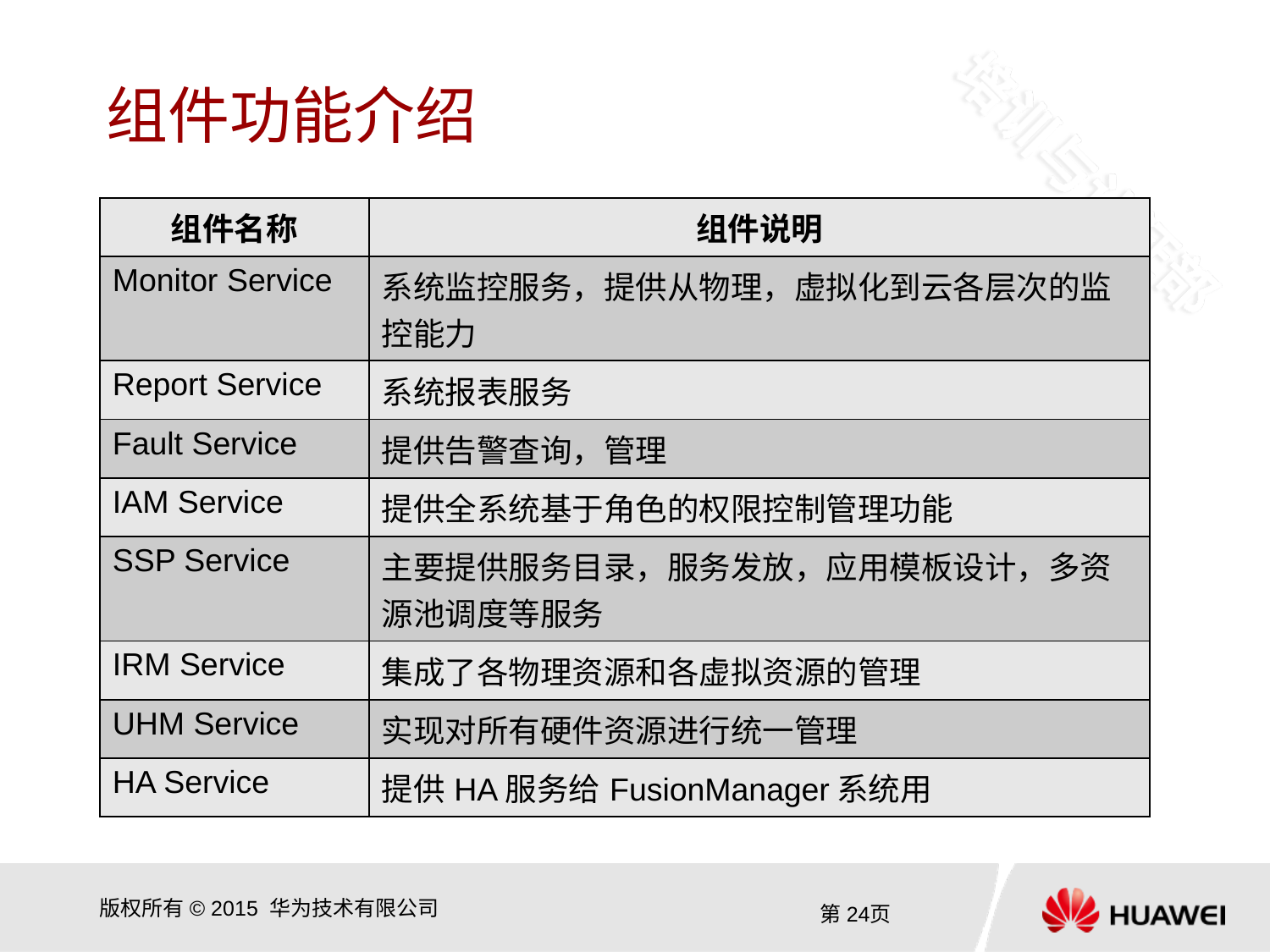

# 组件功能介绍
| 组件名称 | 组件说明 |
| --- | --- |
| Monitor Service | 系统监控服务，提供从物理，虚拟化到云各层次的监控能力 |
| Report Service | 系统报表服务 |
| Fault Service | 提供告警查询，管理 |
| IAM Service | 提供全系统基于角色的权限控制管理功能 |
| SSP Service | 主要提供服务目录，服务发放，应用模板设计，多资源池调度等服务 |
| IRM Service | 集成了各物理资源和各虚拟资源的管理 |
| UHM Service | 实现对所有硬件资源进行统一管理 |
| HA Service | 提供HA服务给FusionManager系统用 |